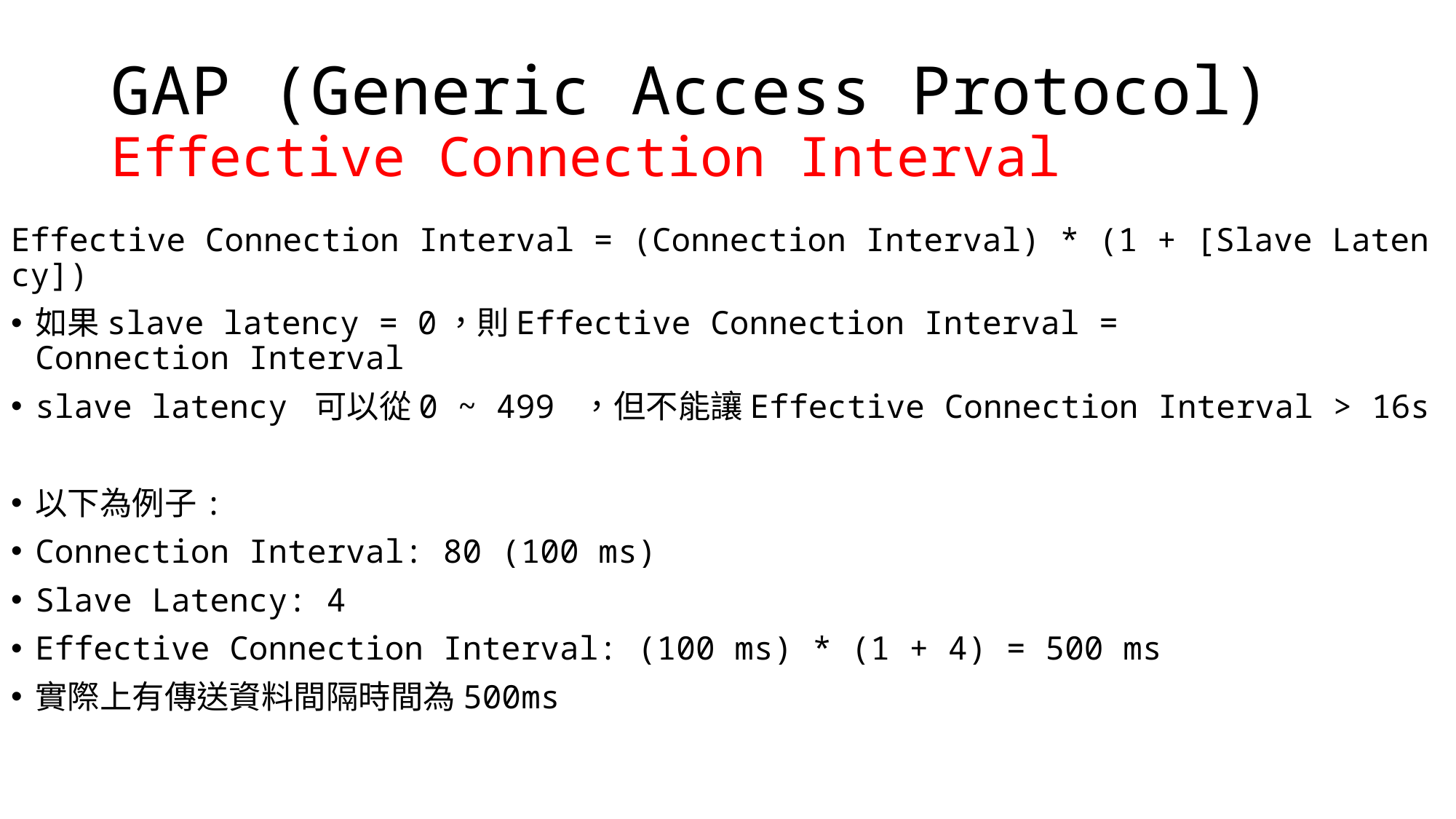

# GAP (Generic Access Protocol) Effective Connection Interval
Effective Connection Interval = (Connection Interval) * (1 + [Slave Latency])
如果slave latency = 0，則Effective Connection Interval = Connection Interval
slave latency 可以從0 ~ 499 ，但不能讓Effective Connection Interval > 16s

以下為例子:
Connection Interval: 80 (100 ms)
Slave Latency: 4
Effective Connection Interval: (100 ms) * (1 + 4) = 500 ms
實際上有傳送資料間隔時間為500ms